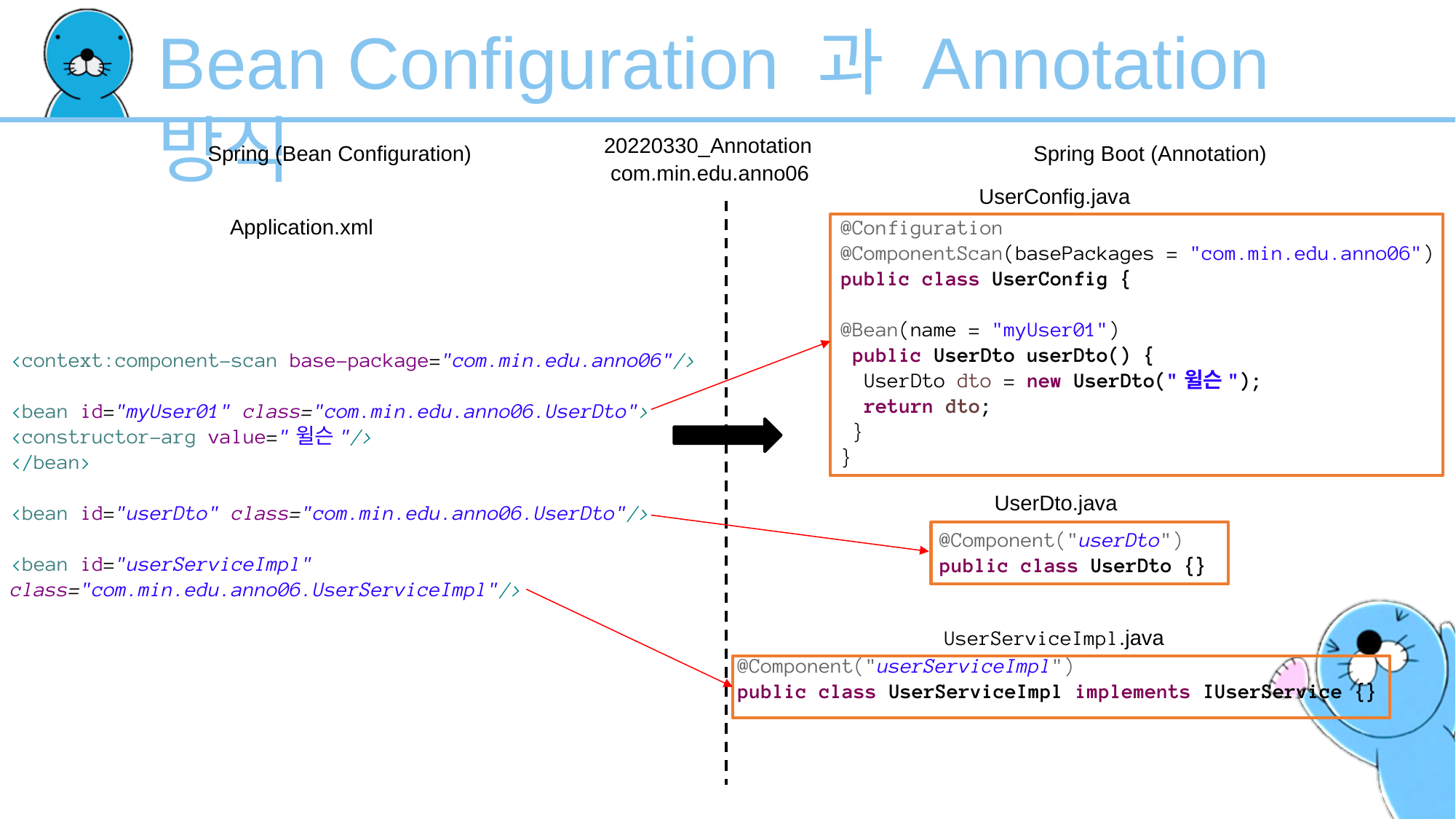

Bean Configuration 과 Annotation 방식
20220330_Annotation
Spring Boot (Annotation)
Spring (Bean Configuration)
com.min.edu.anno06
UserConfig.java
Application.xml
@Configuration
@ComponentScan(basePackages = "com.min.edu.anno06")
public class UserConfig {

@Bean(name = "myUser01")
 public UserDto userDto() {
  UserDto dto = new UserDto("윌슨");
  return dto;
 }
}

<context:component-scan base-package="com.min.edu.anno06"/>

<bean id="myUser01" class="com.min.edu.anno06.UserDto">
<constructor-arg value="윌슨"/>
</bean>

<bean id="userDto" class="com.min.edu.anno06.UserDto"/>

<bean id="userServiceImpl" class="com.min.edu.anno06.UserServiceImpl"/>

UserDto.java
@Component("userDto")
public class UserDto {}

UserServiceImpl.java
@Component("userServiceImpl")
public class UserServiceImpl implements IUserService {}